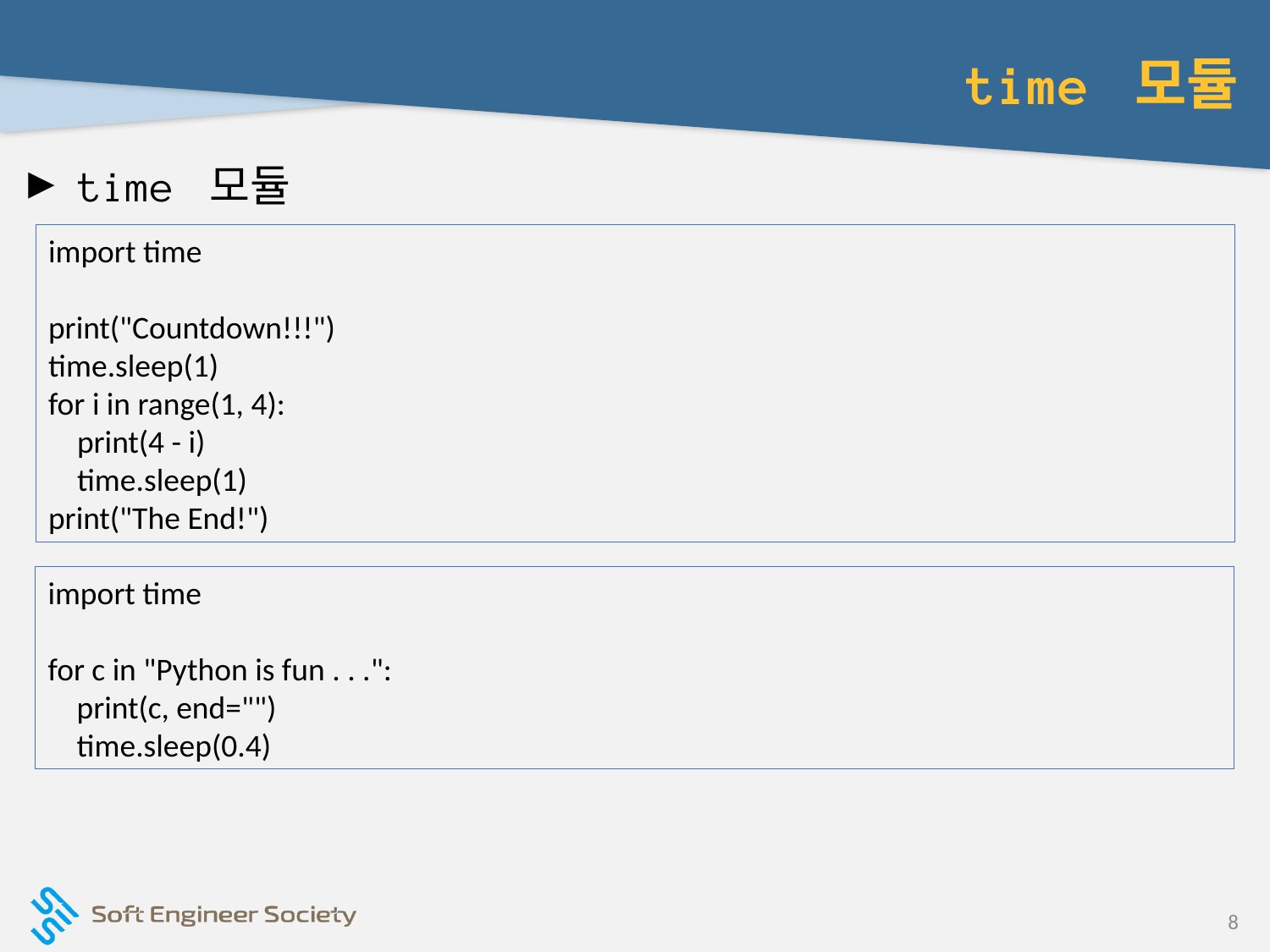

# time 모듈
time 모듈
import time

print("Countdown!!!")
time.sleep(1)
for i in range(1, 4):
    print(4 - i)
    time.sleep(1)
print("The End!")
import time

for c in "Python is fun . . .":
    print(c, end="")
    time.sleep(0.4)
8